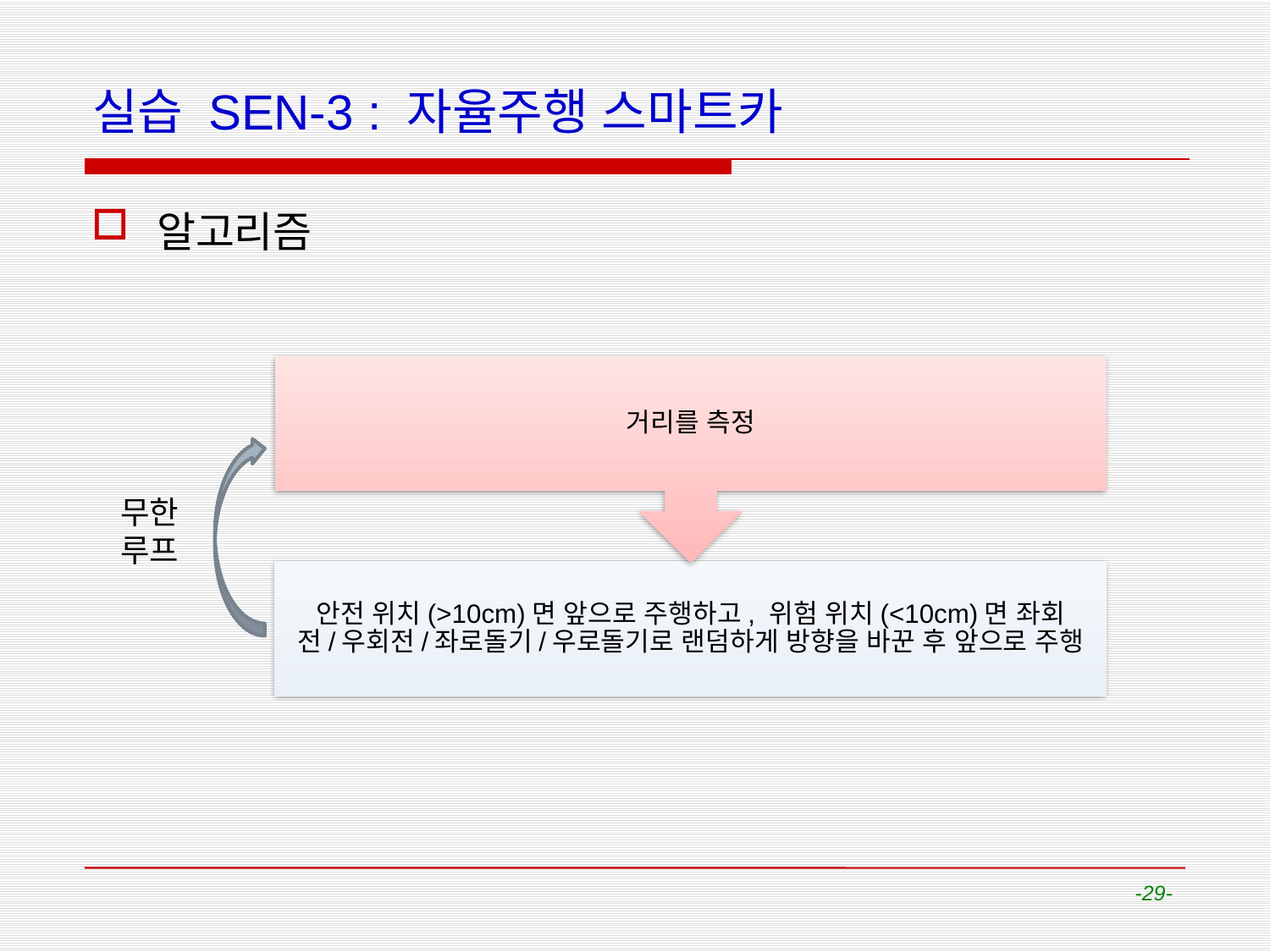

# 실습 SEN-3 : 자율주행 스마트카
알고리즘

안전 위치(>10cm)면 앞으로 주행하고, 위험 위치(<10cm)면 좌회전/우회전/좌로돌기/우로돌기로 랜덤하게 방향을 바꾼 후 앞으로 주행
거리를 측정

무한
루프
-29-